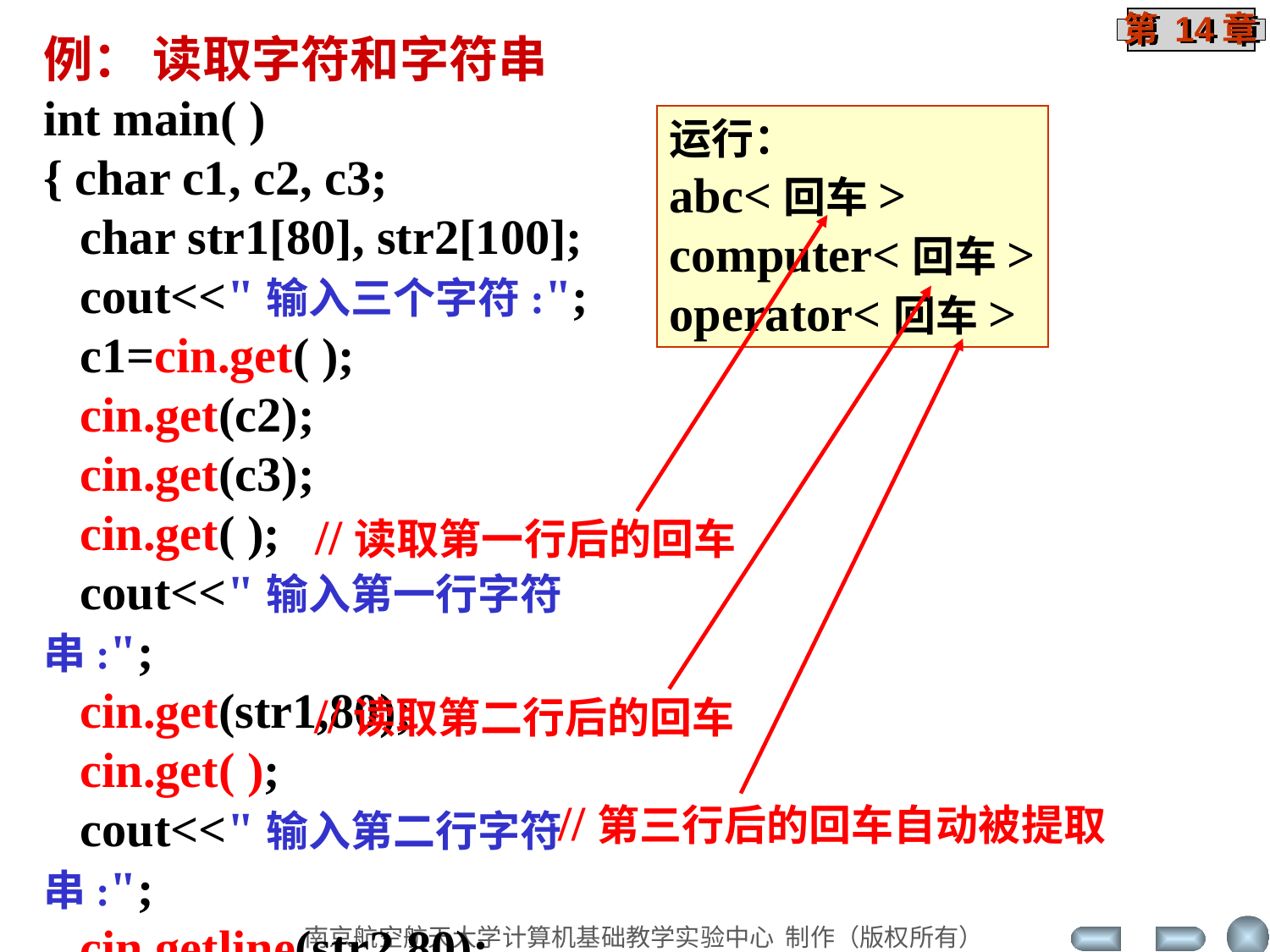

例： 读取字符和字符串
int main( )
{ char c1, c2, c3;
   char str1[80], str2[100];
   cout<<"输入三个字符:";
   c1=cin.get( );
   cin.get(c2);
   cin.get(c3);
   cin.get( );
   cout<<"输入第一行字符串:";
   cin.get(str1,80);
   cin.get( );
   cout<<"输入第二行字符串:";
   cin.getline(str2,80);
运行：
abc<回车>
computer<回车>
operator<回车>

//读取第一行后的回车

//读取第二行后的回车

//第三行后的回车自动被提取